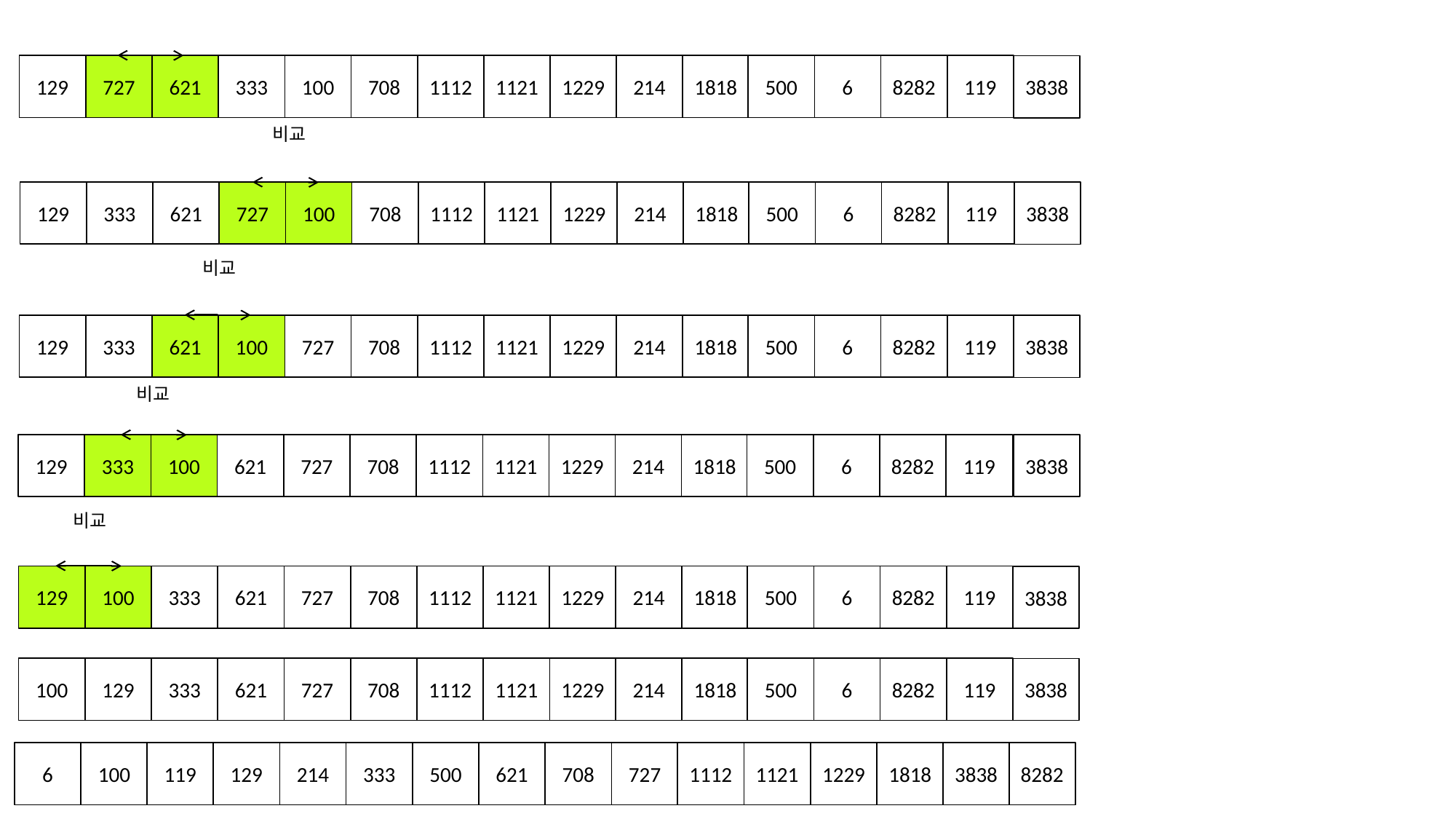

129
727
100
1121
119
621
333
708
1112
1229
214
1818
500
6
8282
3838
비교
129
333
100
1121
119
621
727
708
1112
1229
214
1818
500
6
8282
3838
비교
129
333
727
1121
119
621
100
708
1112
1229
214
1818
500
6
8282
3838
비교
129
333
727
1121
119
3838
100
621
708
1112
1229
214
1818
500
6
8282
비교
129
100
727
1121
119
333
621
708
1112
1229
214
1818
500
6
8282
3838
100
129
727
1121
119
333
621
708
1112
1229
214
1818
500
6
8282
3838
6
119
621
3838
8282
100
129
214
333
500
708
727
1112
1121
1229
1818